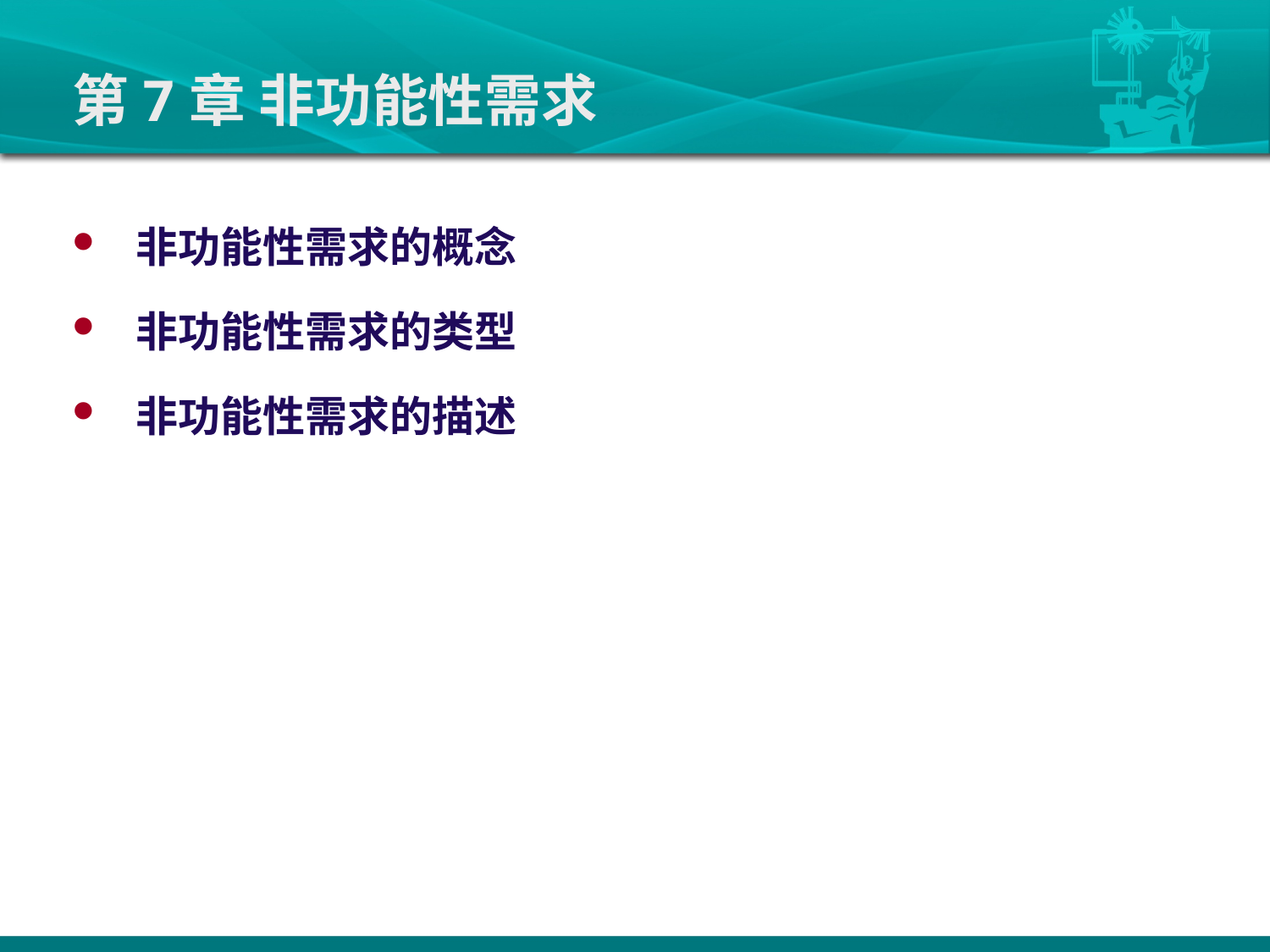

# 第7章 非功能性需求
非功能性需求的概念
非功能性需求的类型
非功能性需求的描述